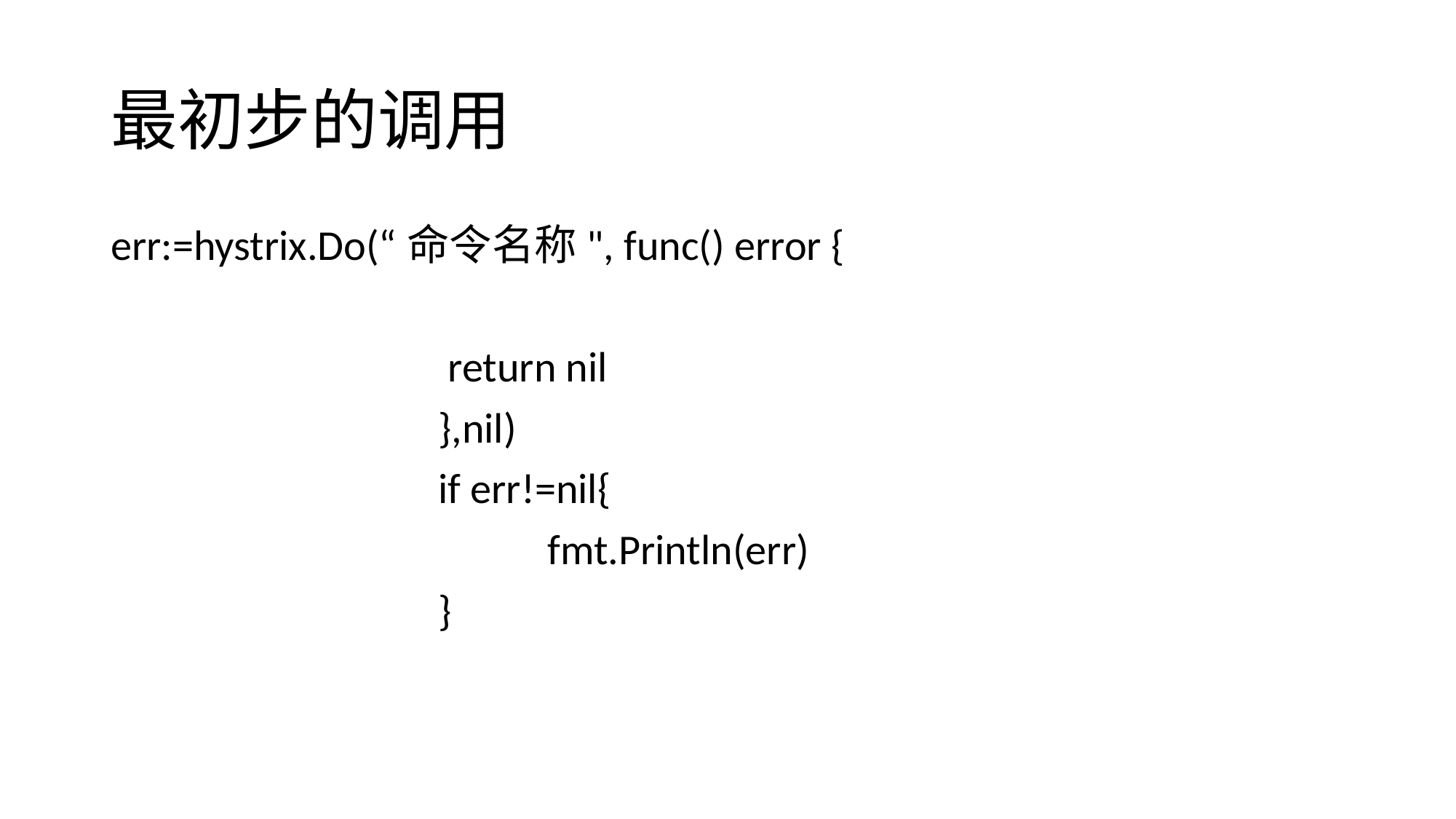

# 最初步的调用
err:=hystrix.Do(“命令名称", func() error {

			 return nil
			},nil)
			if err!=nil{
				fmt.Println(err)
			}